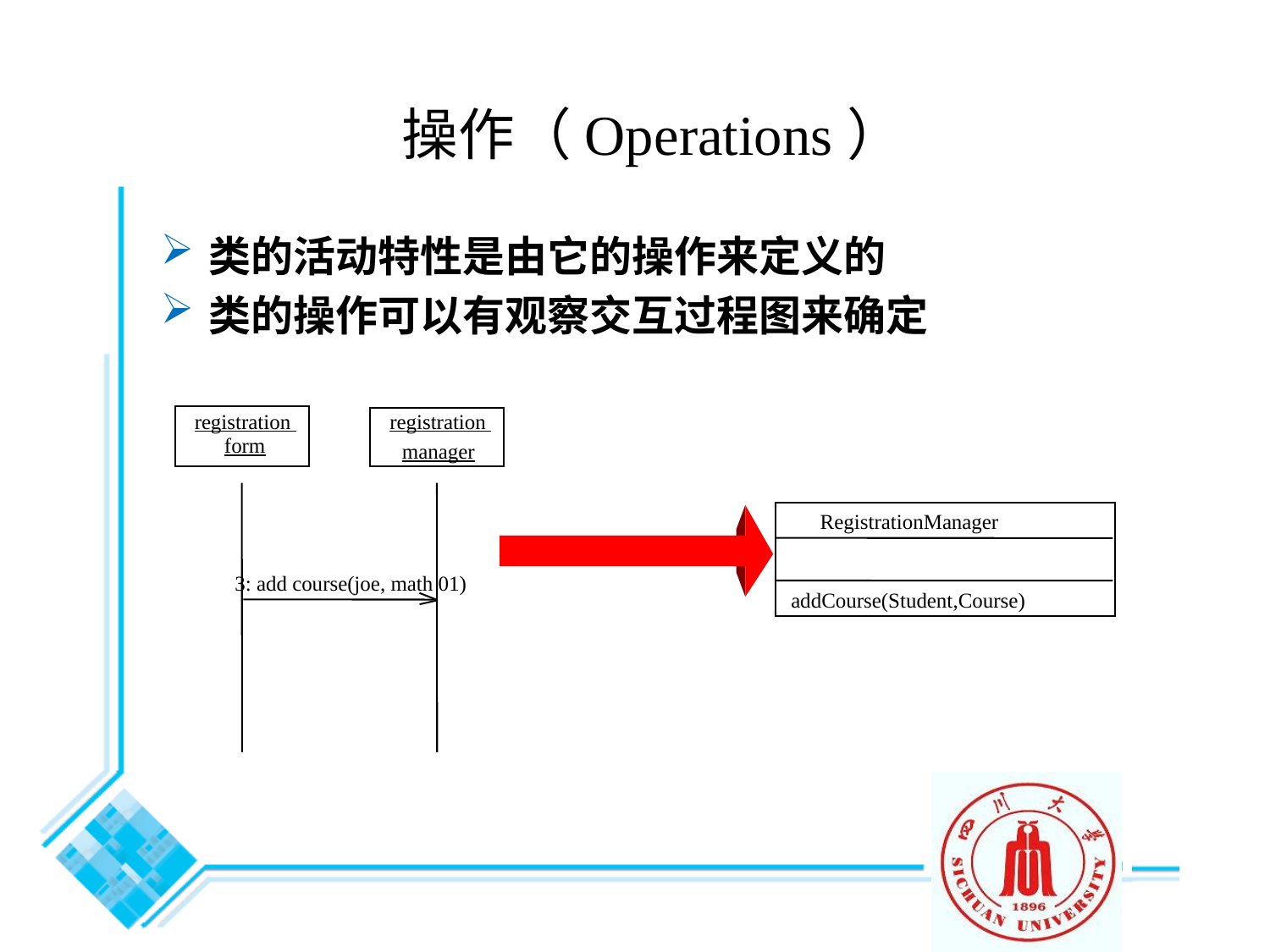

# 操作（Operations）
类的活动特性是由它的操作来定义的
类的操作可以有观察交互过程图来确定

registration

registration
form
manager

RegistrationManager

3: add course(joe, math 01)

addCourse(Student,Course)